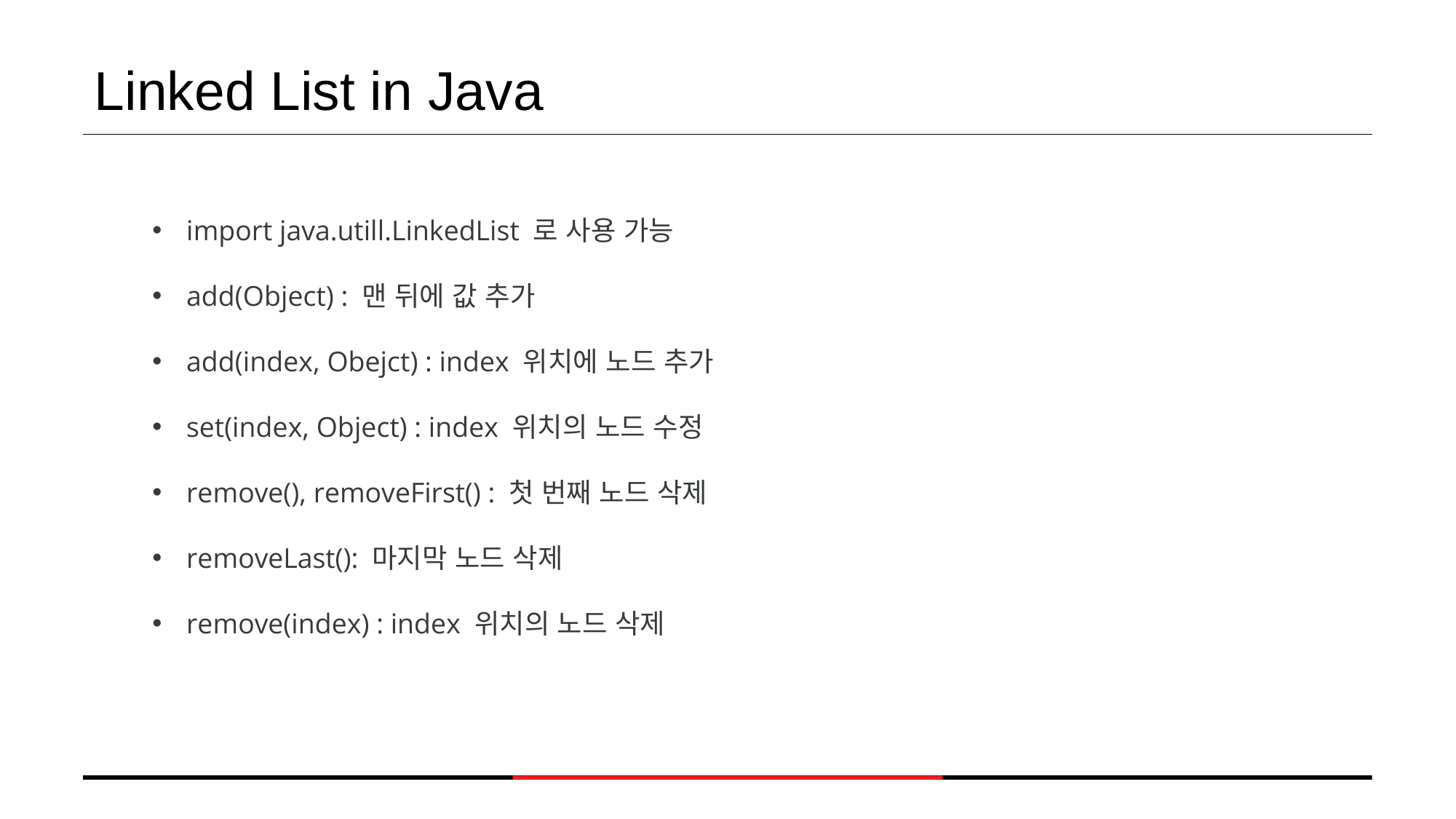

Linked List in Java
import java.utill.LinkedList 로 사용 가능
add(Object) : 맨 뒤에 값 추가
add(index, Obejct) : index 위치에 노드 추가
set(index, Object) : index 위치의 노드 수정
remove(), removeFirst() : 첫 번째 노드 삭제
removeLast(): 마지막 노드 삭제
remove(index) : index 위치의 노드 삭제